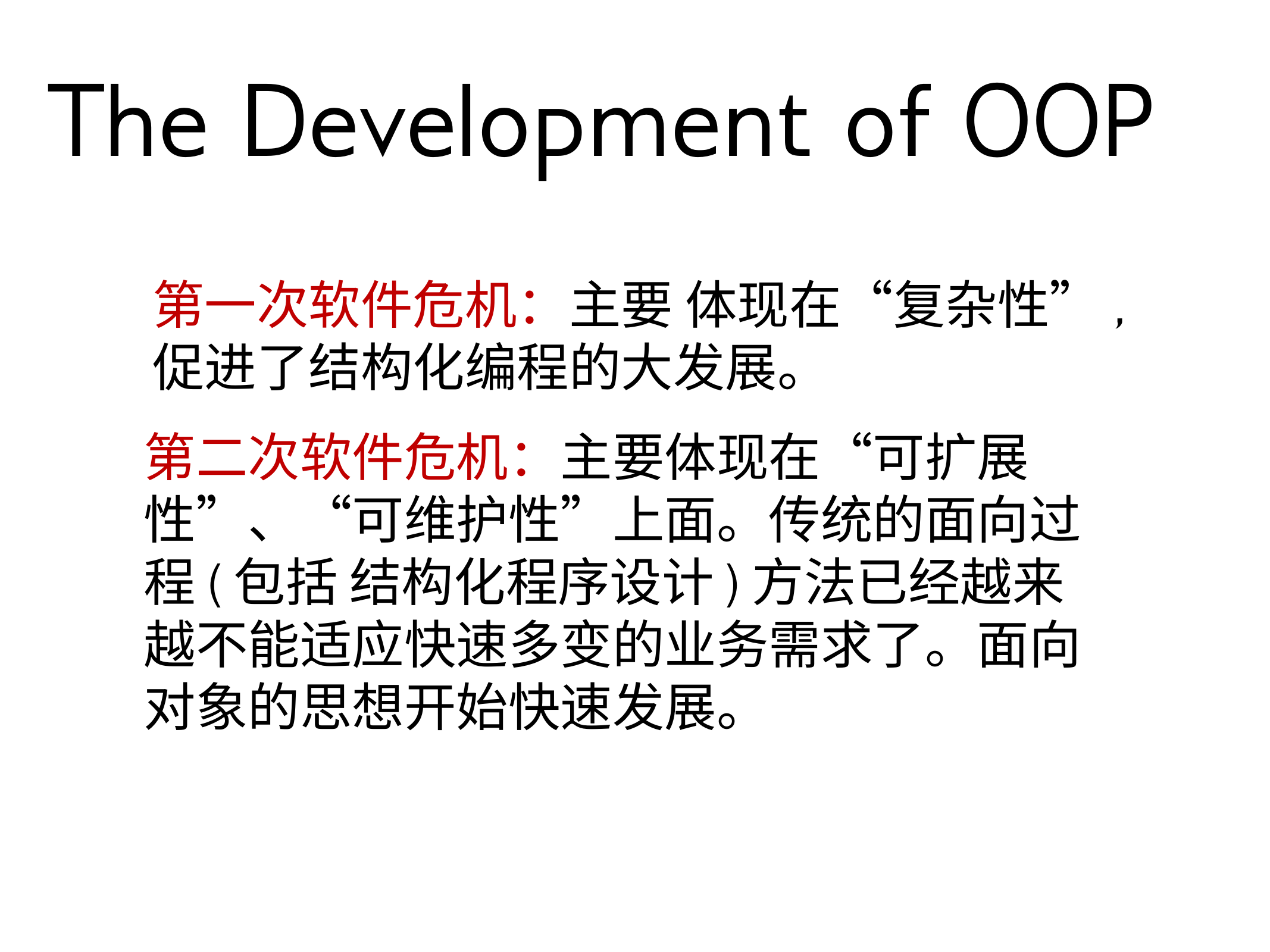

# The Development of OOP
第一次软件危机：主要 体现在“复杂性”, 促进了结构化编程的大发展。
第二次软件危机：主要体现在“可扩展性”、“可维护性”上面。传统的面向过程(包括 结构化程序设计)方法已经越来越不能适应快速多变的业务需求了。面向对象的思想开始快速发展。